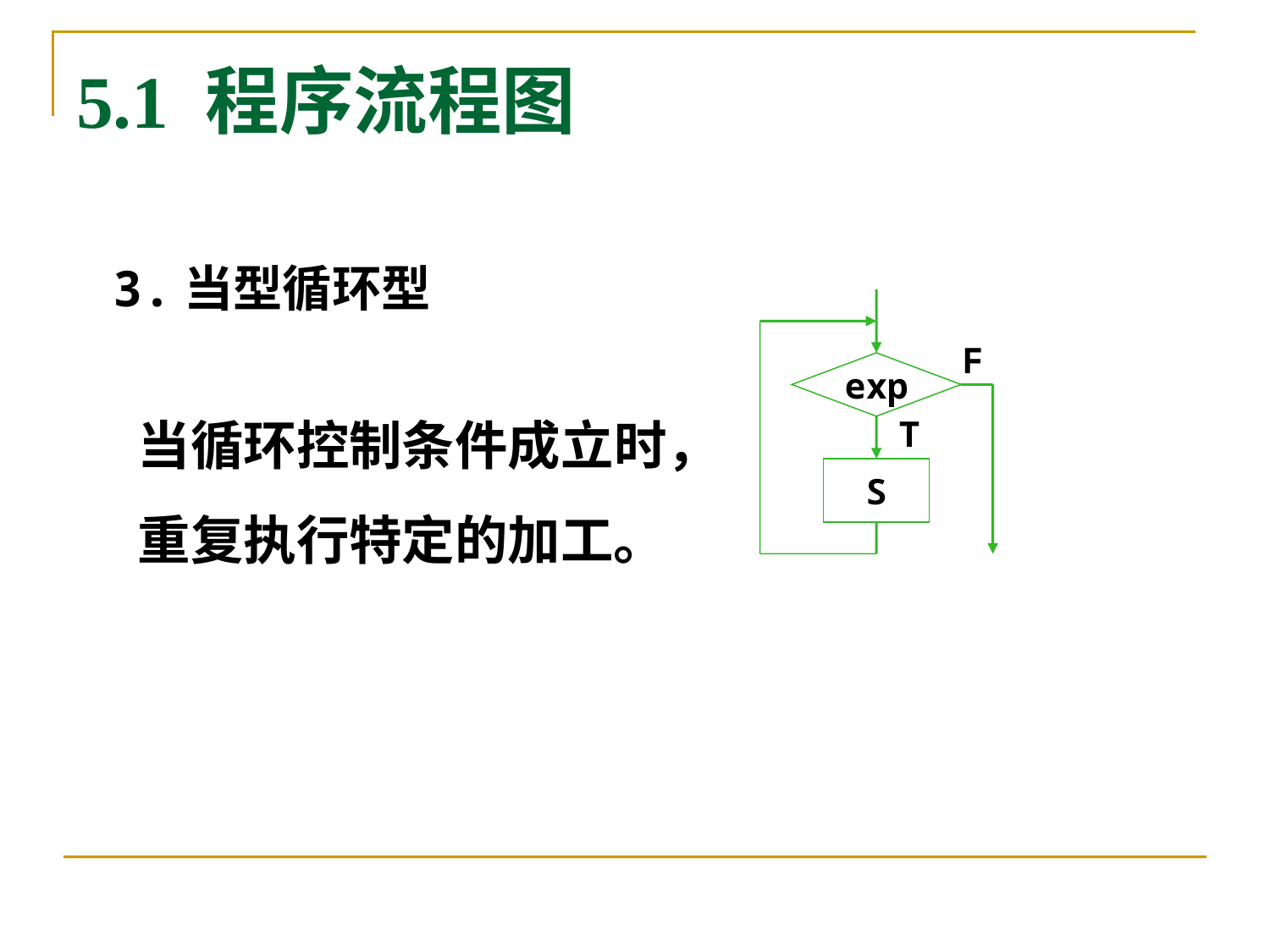

# 5.1 程序流程图
3.当型循环型

F
exp

T

S

当循环控制条件成立时，重复执行特定的加工。